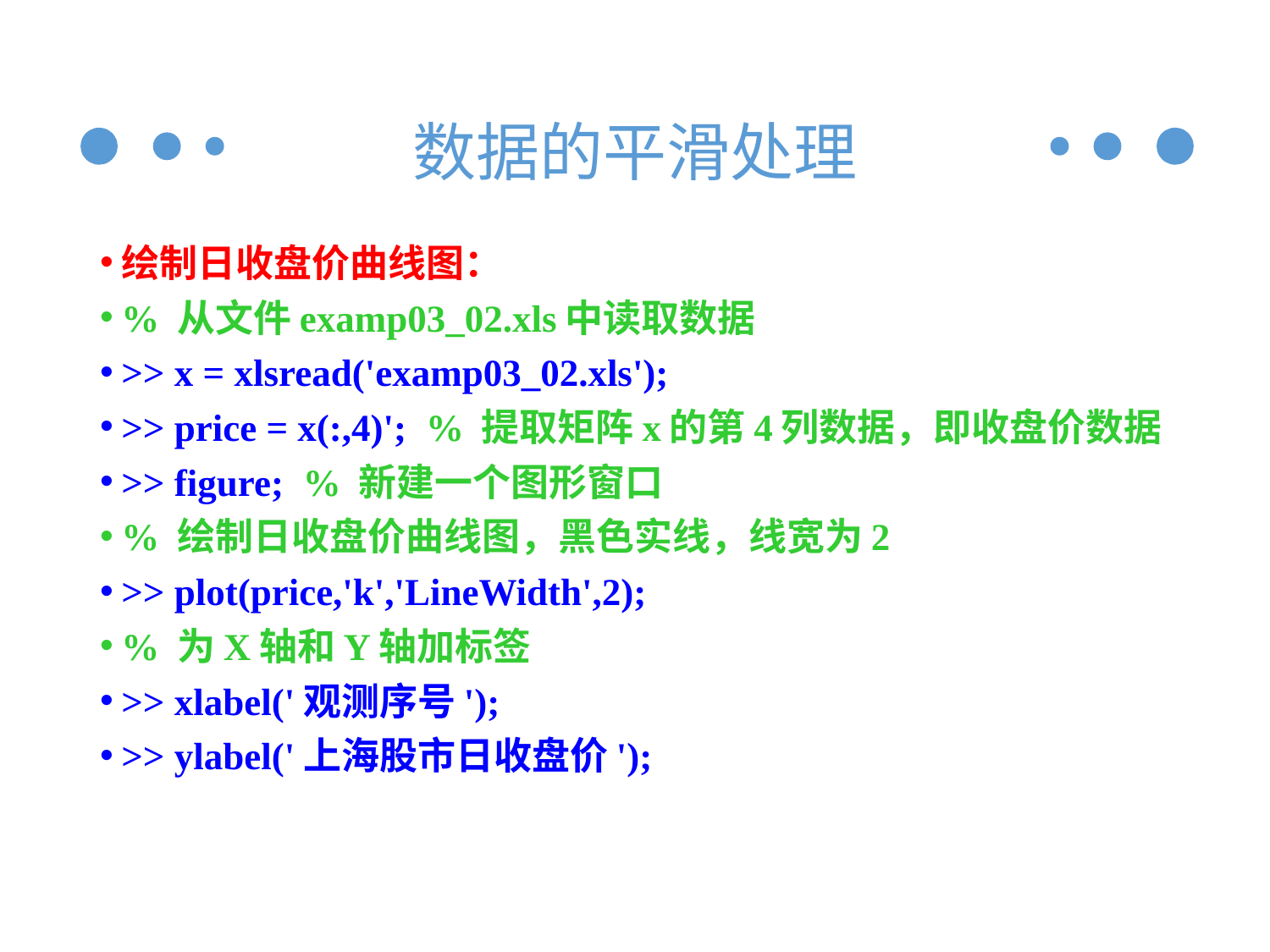

# 数据的平滑处理
绘制日收盘价曲线图：
% 从文件examp03_02.xls中读取数据
>> x = xlsread('examp03_02.xls');
>> price = x(:,4)';  % 提取矩阵x的第4列数据，即收盘价数据
>> figure;  % 新建一个图形窗口
% 绘制日收盘价曲线图，黑色实线，线宽为2
>> plot(price,'k','LineWidth',2);
% 为X轴和Y轴加标签
>> xlabel('观测序号');
>> ylabel('上海股市日收盘价');